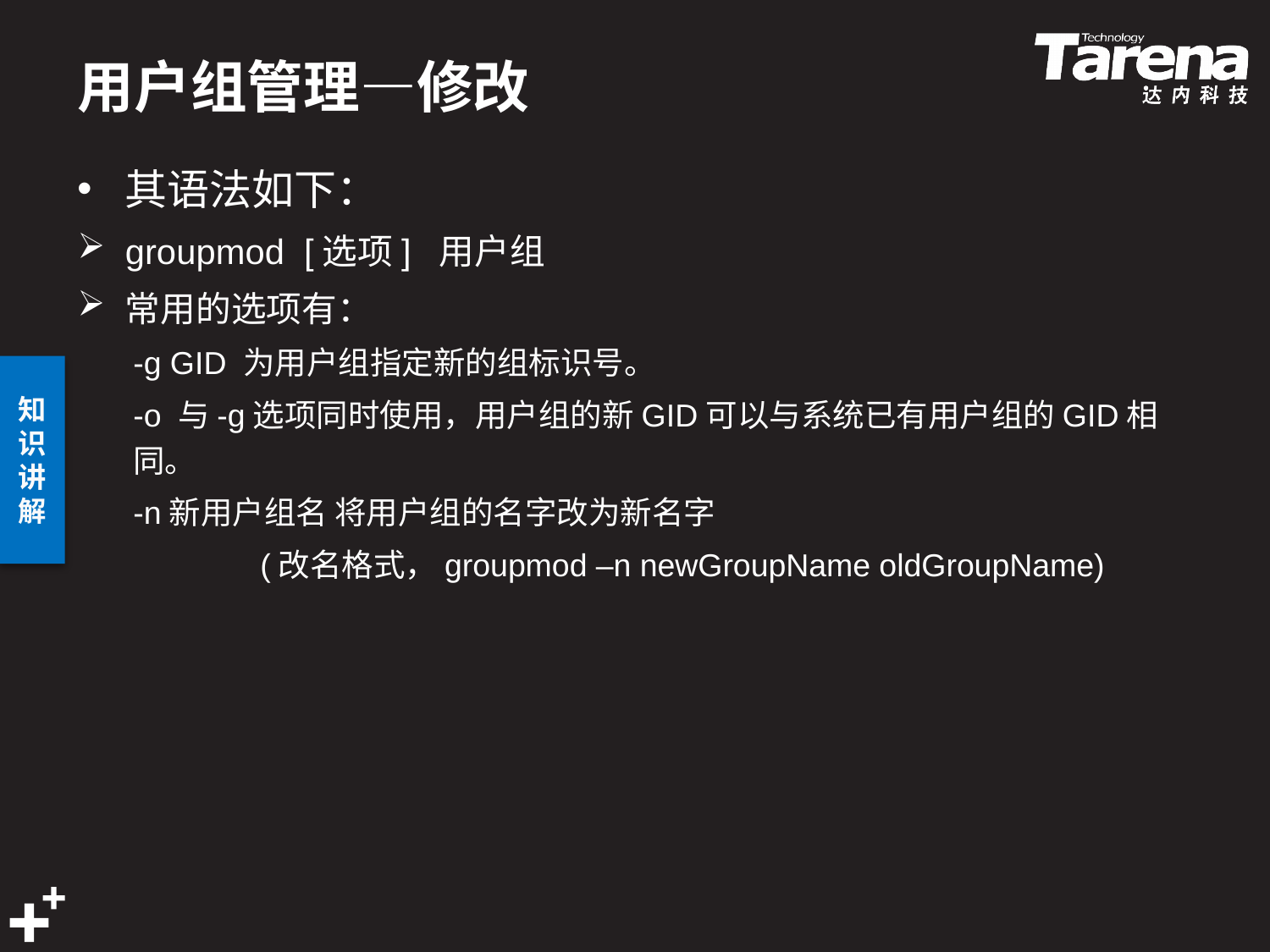

# 用户组管理—修改
其语法如下：
groupmod  [选项]  用户组
常用的选项有：
-g GID 为用户组指定新的组标识号。
-o 与-g选项同时使用，用户组的新GID可以与系统已有用户组的GID相同。
-n新用户组名 将用户组的名字改为新名字
	(改名格式，groupmod –n newGroupName oldGroupName)